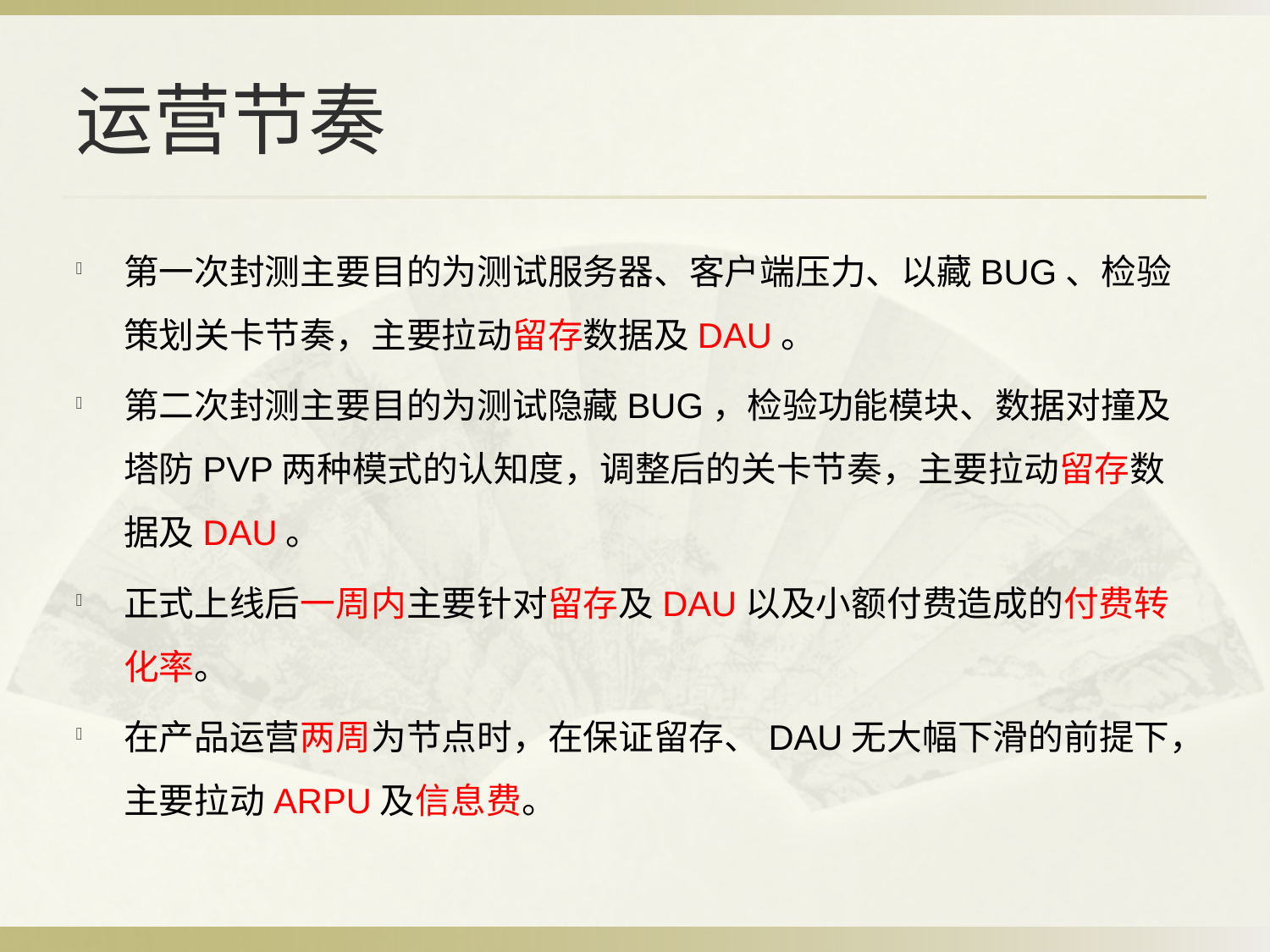

# 运营节奏
第一次封测主要目的为测试服务器、客户端压力、以藏BUG、检验策划关卡节奏，主要拉动留存数据及DAU。
第二次封测主要目的为测试隐藏BUG，检验功能模块、数据对撞及塔防PVP两种模式的认知度，调整后的关卡节奏，主要拉动留存数据及DAU。
正式上线后一周内主要针对留存及DAU以及小额付费造成的付费转化率。
在产品运营两周为节点时，在保证留存、DAU无大幅下滑的前提下，主要拉动ARPU及信息费。